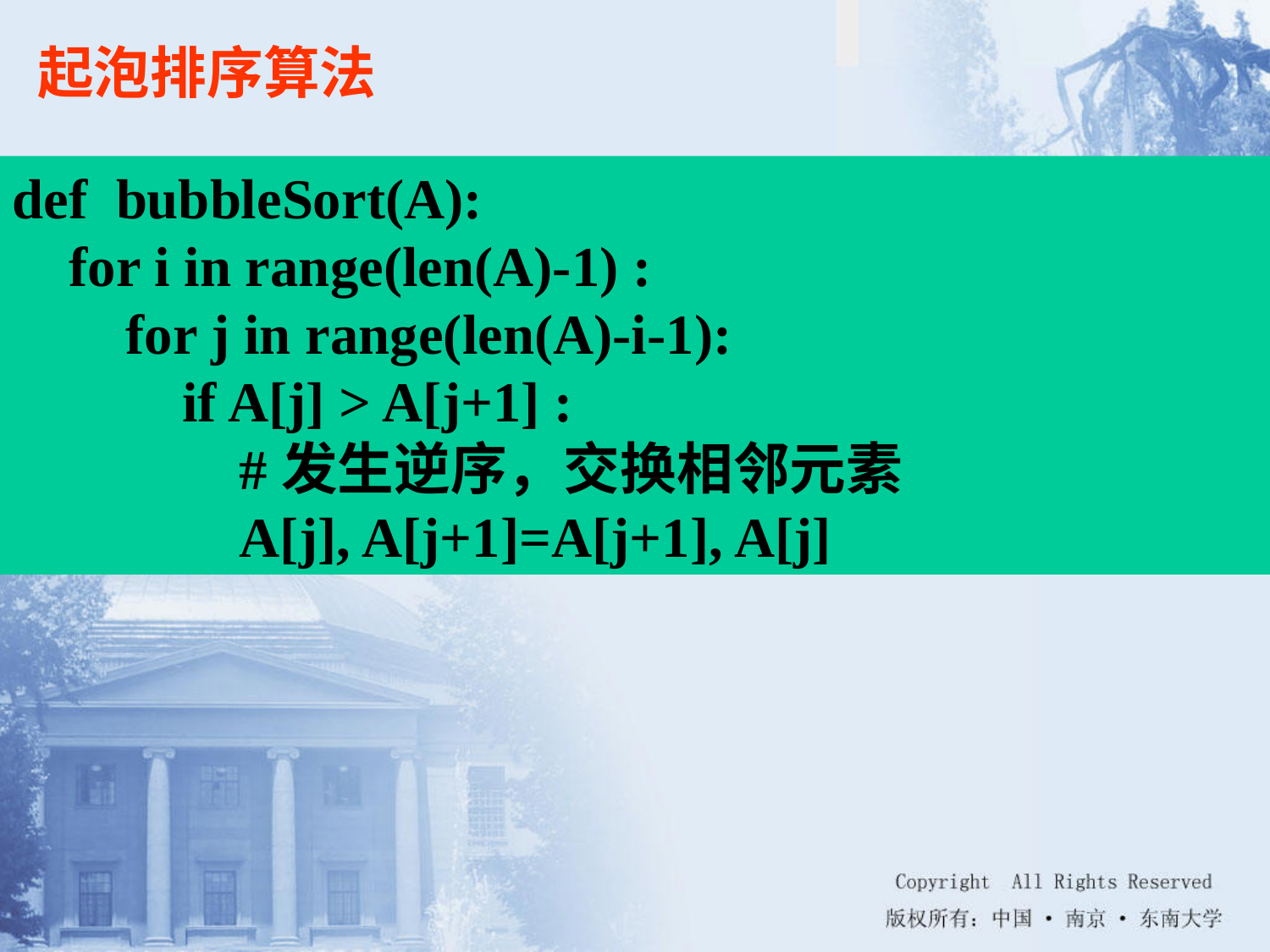

起泡排序算法
def  bubbleSort(A):
    for i in range(len(A)-1) :
        for j in range(len(A)-i-1):
            if A[j] > A[j+1] :
                #发生逆序，交换相邻元素
                A[j], A[j+1]=A[j+1], A[j]